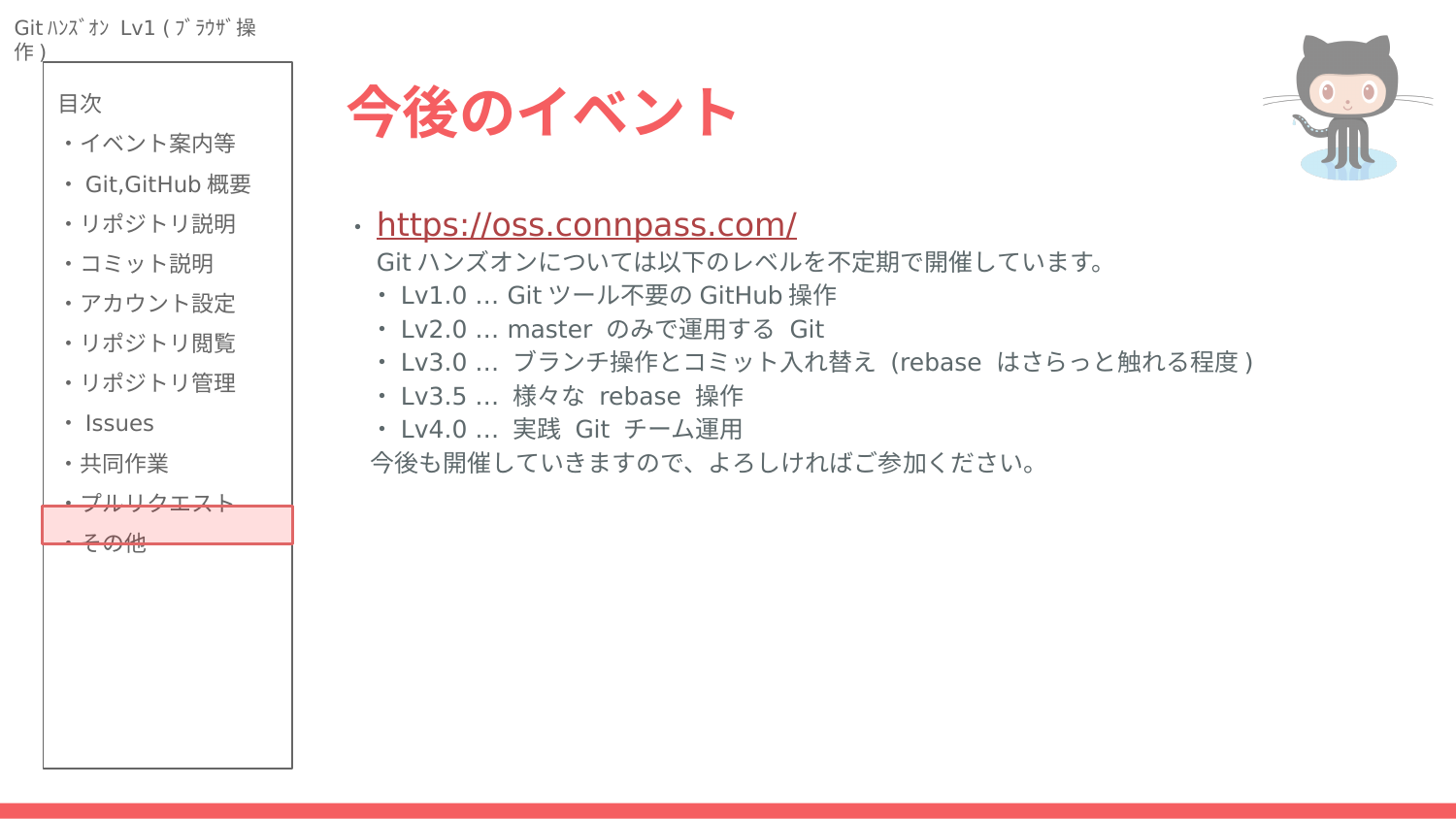

# 今後のイベント
・https://oss.connpass.com/
　Gitハンズオンについては以下のレベルを不定期で開催しています。
　・Lv1.0 … Gitツール不要のGitHub操作
　・Lv2.0 … master のみで運用する Git
　・Lv3.0 … ブランチ操作とコミット入れ替え (rebase はさらっと触れる程度)
　・Lv3.5 … 様々な rebase 操作
　・Lv4.0 … 実践 Git チーム運用
　今後も開催していきますので、よろしければご参加ください。